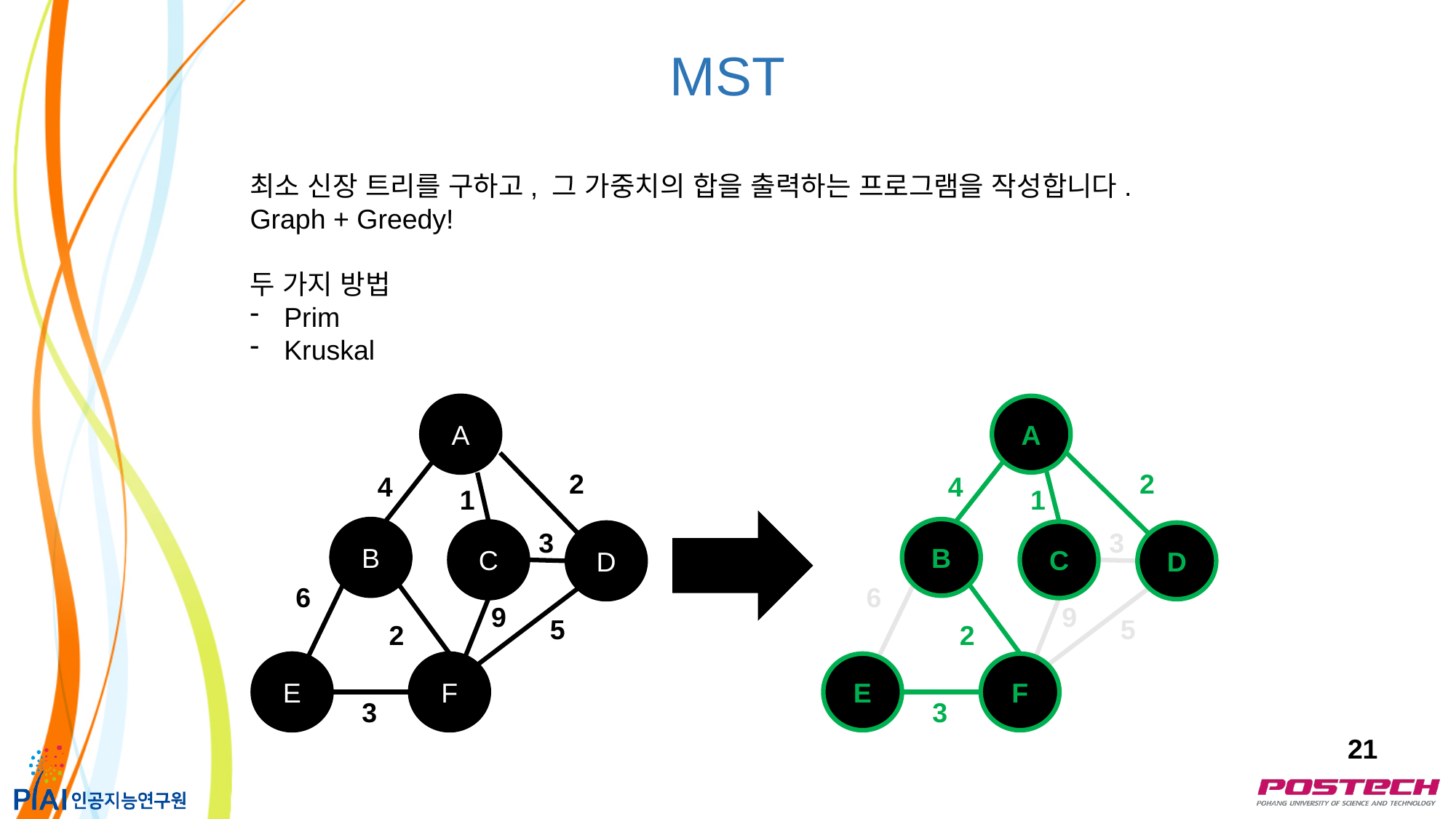

MST
최소 신장 트리를 구하고, 그 가중치의 합을 출력하는 프로그램을 작성합니다.
Graph + Greedy!

두 가지 방법
Prim
Kruskal
A
A
2
2
4
4
1
1

B
B
3
3
C
C
D
D
6
6
9
9
5
5
2
2
E
F
E
F
3
3